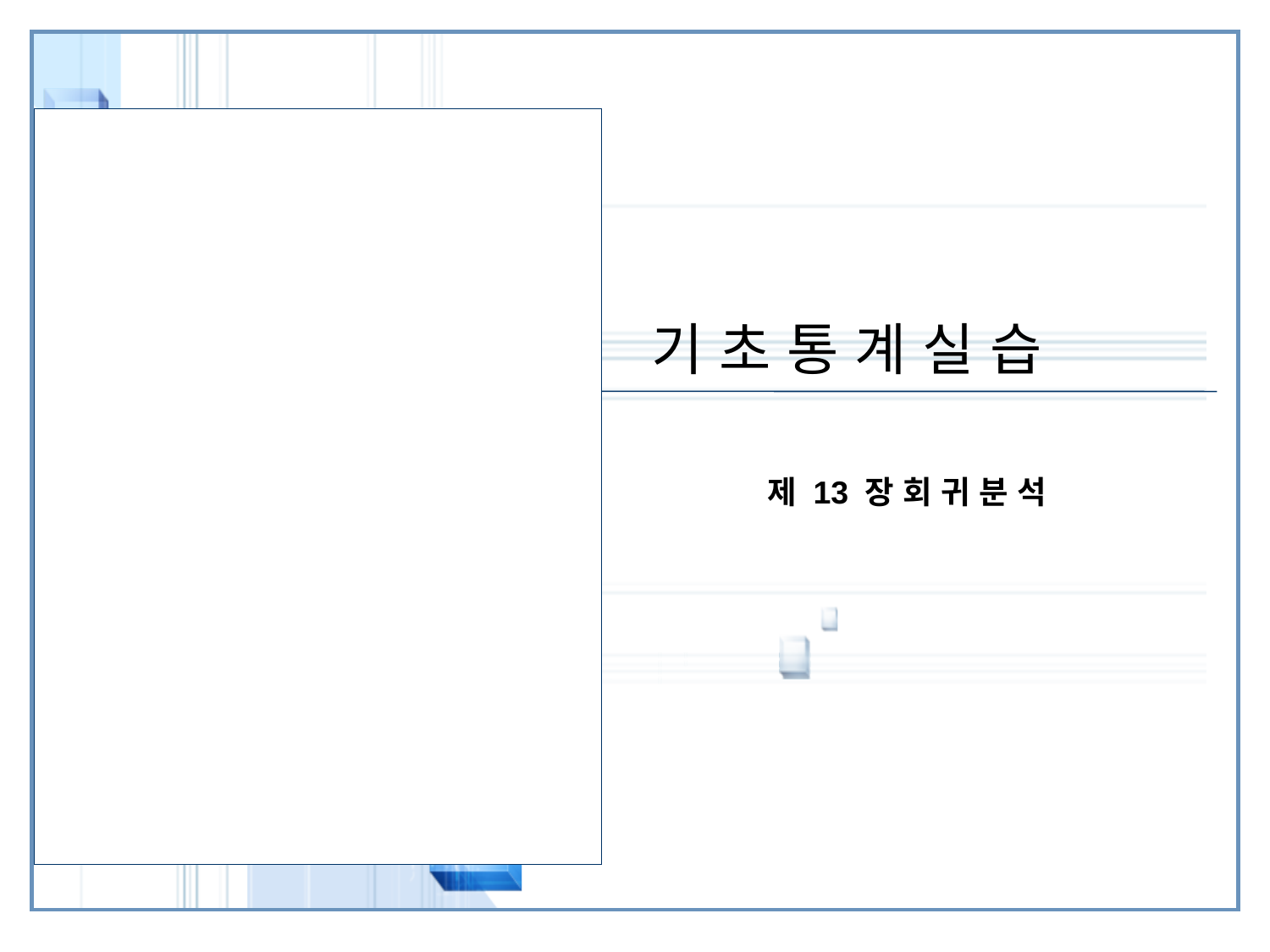

# 기 초 통 계 실 습
제 13 장 회 귀 분 석